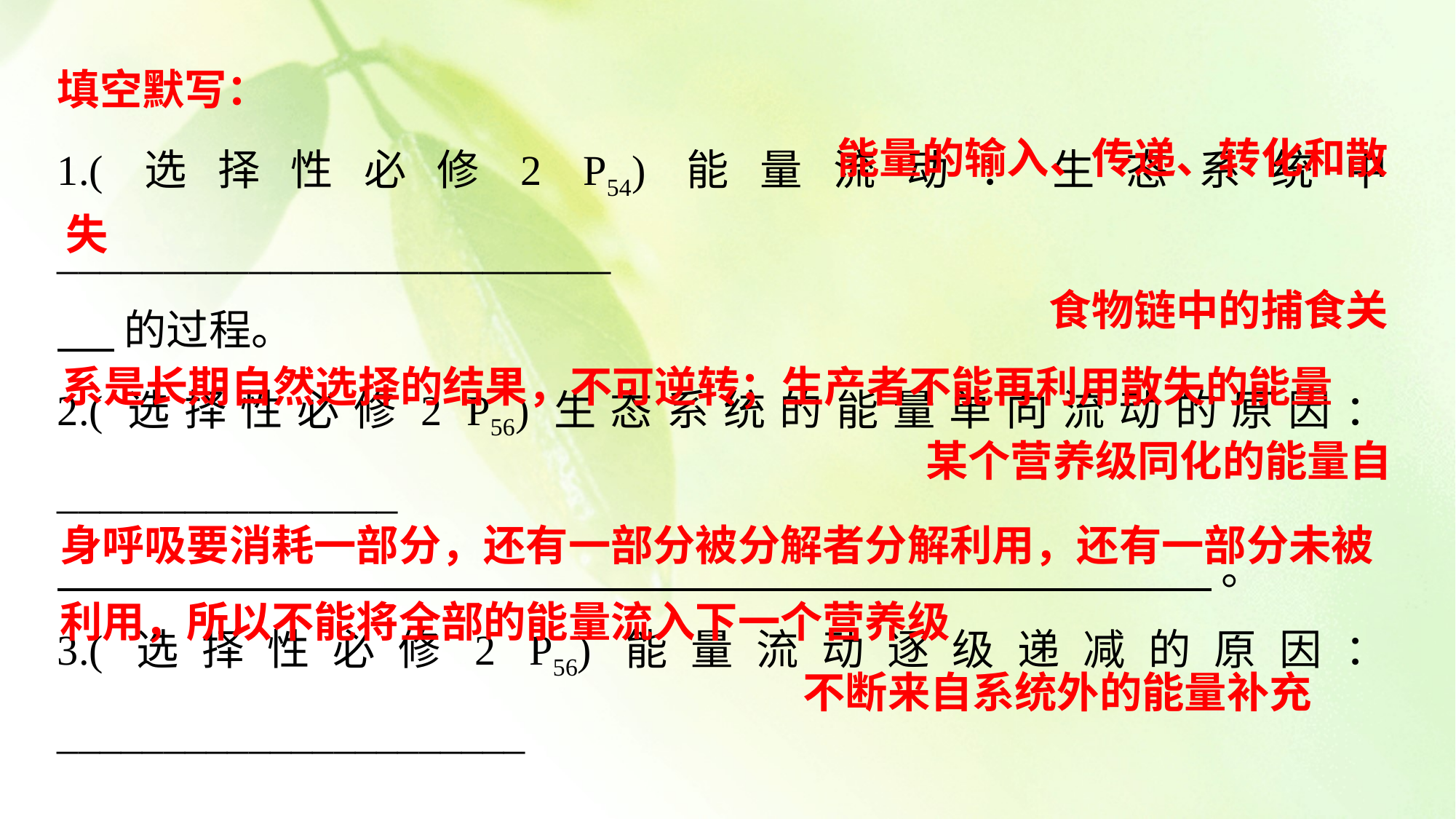

填空默写：
1.(选择性必修2 P54)能量流动：生态系统中__________________________
      的过程。
2.(选择性必修2 P56)生态系统的能量单向流动的原因：________________
                                                                                                                          。
3.(选择性必修2 P56)能量流动逐级递减的原因：______________________
__________________________________________________________________________________________________________。
4.(选择性必修2 P57)任何生态系统都需要　　　　　　　　　　　　，以便维持生态系统的正常功能。
能量的输入、传递、转化和散
失
食物链中的捕食关
系是长期自然选择的结果，不可逆转；生产者不能再利用散失的能量
某个营养级同化的能量自
身呼吸要消耗一部分，还有一部分被分解者分解利用，还有一部分未被利用，所以不能将全部的能量流入下一个营养级
不断来自系统外的能量补充